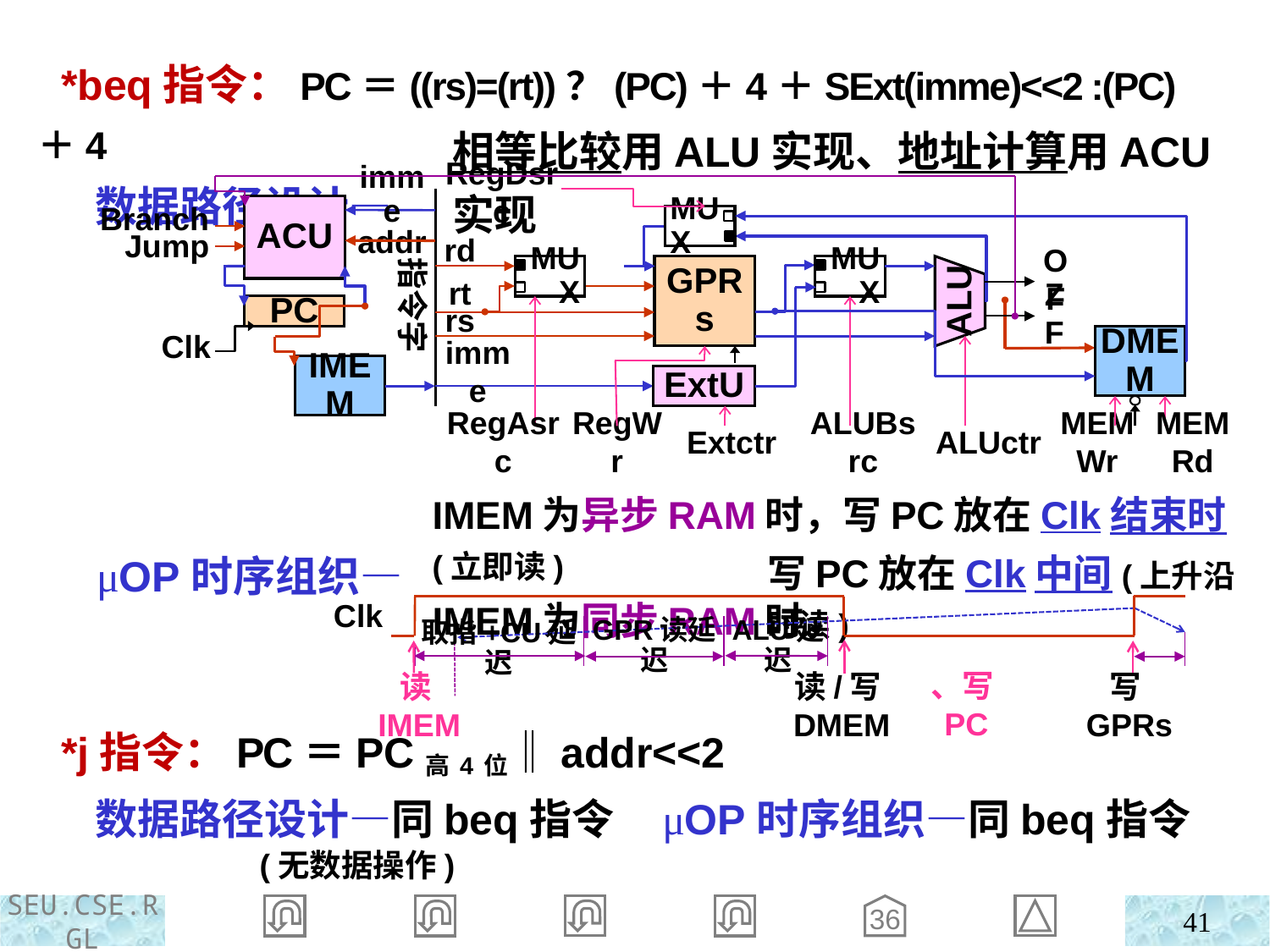

*beq指令：PC＝((rs)=(rt))？(PC)＋4＋SExt(imme)<<2 :(PC)＋4
     数据路径设计—

     μOP时序组织—
相等比较用ALU实现、地址计算用ACU实现
imme
addr
RegDsrc
ACU
Branch
Jump
MUX

rd
rt
rs
指令字
MUX
GPRs
MUX

OF
ALU

PC
ZF
Clk
DMEM
imme
ExtU

RegAsrc
RegWr
Extctr
ALUBsrc
ALUctr
MEMWr
MEMRd
IMEM
IMEM为异步RAM时，写PC放在Clk结束时(立即读)
IMEM为同步RAM时，
写PC放在Clk中间(上升沿时读)
Clk
GPR读延迟
ALU延迟
取指+CU延迟
读/写DMEM
写GPRs
、写PC
读IMEM
  *j指令：PC＝PC高4位‖addr<<2
     数据路径设计—同beq指令    μOP时序组织—同beq指令
                         (无数据操作)

36

41